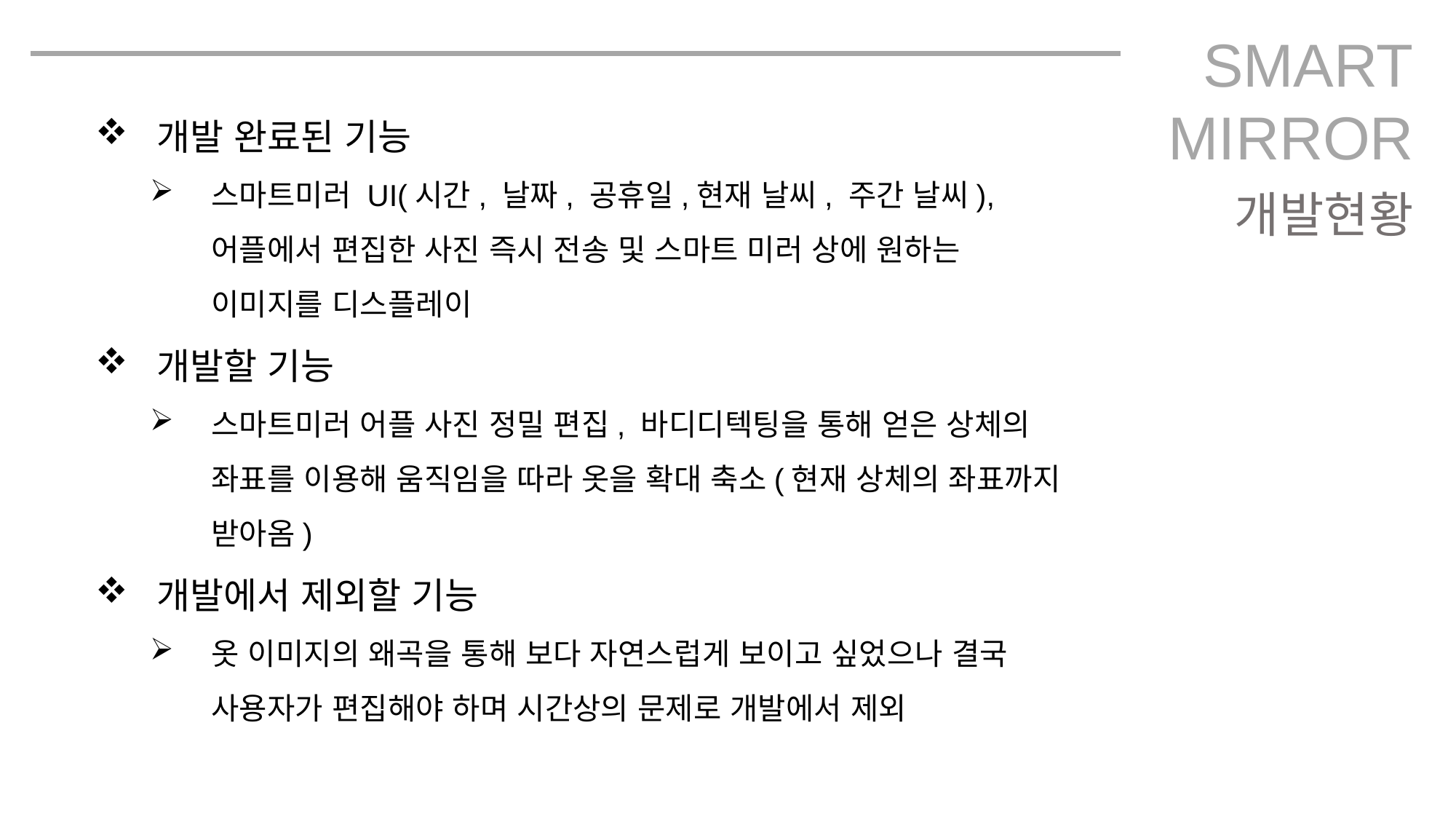

SMART
MIRROR
개발 완료된 기능
스마트미러 UI(시간, 날짜, 공휴일,현재 날씨, 주간 날씨), 어플에서 편집한 사진 즉시 전송 및 스마트 미러 상에 원하는 이미지를 디스플레이
개발할 기능
스마트미러 어플 사진 정밀 편집, 바디디텍팅을 통해 얻은 상체의 좌표를 이용해 움직임을 따라 옷을 확대 축소(현재 상체의 좌표까지 받아옴)
개발에서 제외할 기능
옷 이미지의 왜곡을 통해 보다 자연스럽게 보이고 싶었으나 결국 사용자가 편집해야 하며 시간상의 문제로 개발에서 제외
개발현황